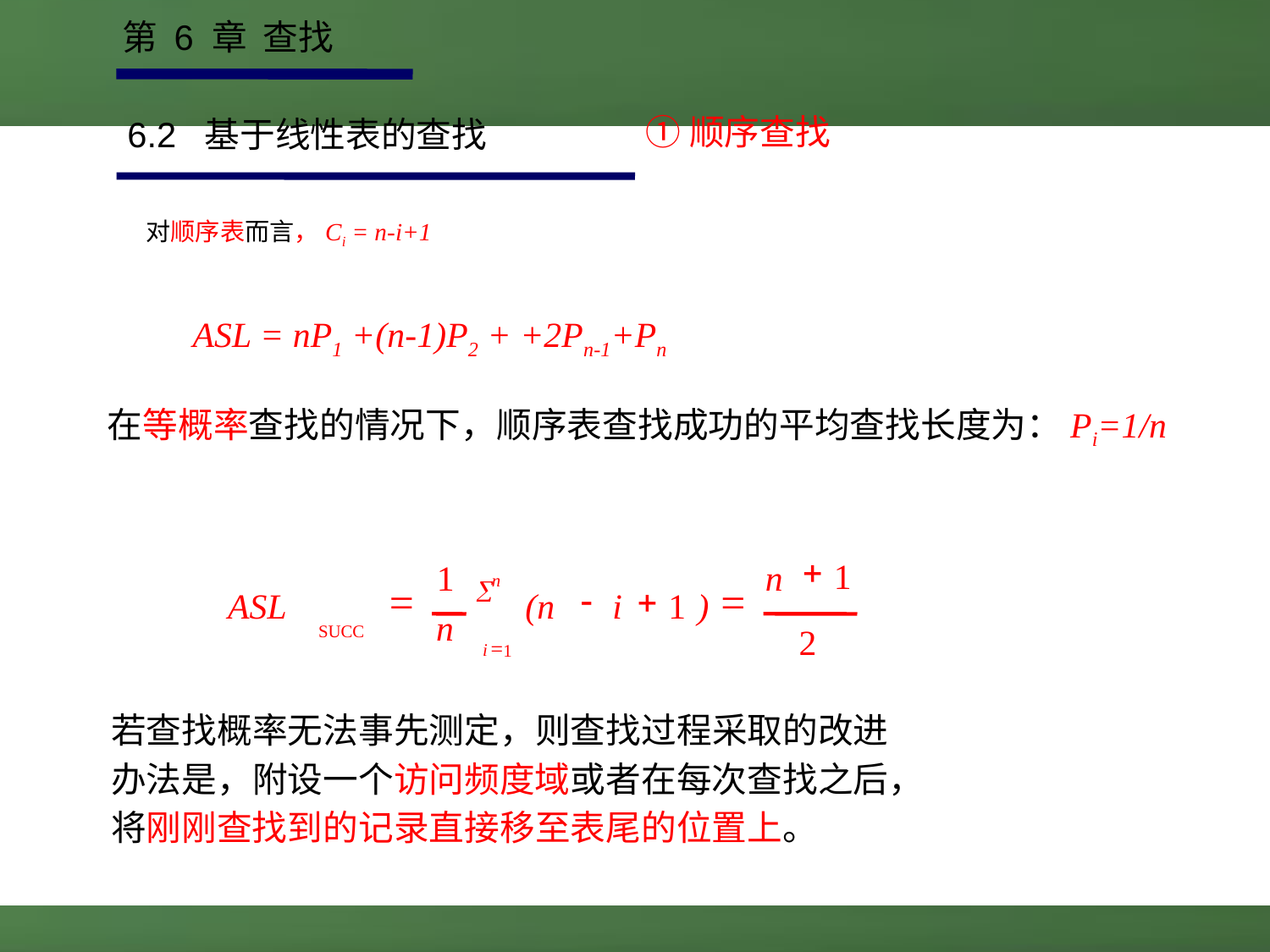

第 6 章  查找

①顺序查找
6.2  基于线性表的查找

对顺序表而言，Ci = n-i+1
ASL = nP1 +(n-1)P2 + +2Pn-1+Pn
在等概率查找的情况下，顺序表查找成功的平均查找长度为：Pi=1/n

+
1
1
n
n
∑
=
−
+
=
ASL
(n
i
1
)
n

SUCC
2
=
i
1
若查找概率无法事先测定，则查找过程采取的改进
办法是，附设一个访问频度域或者在每次查找之后，
将刚刚查找到的记录直接移至表尾的位置上。